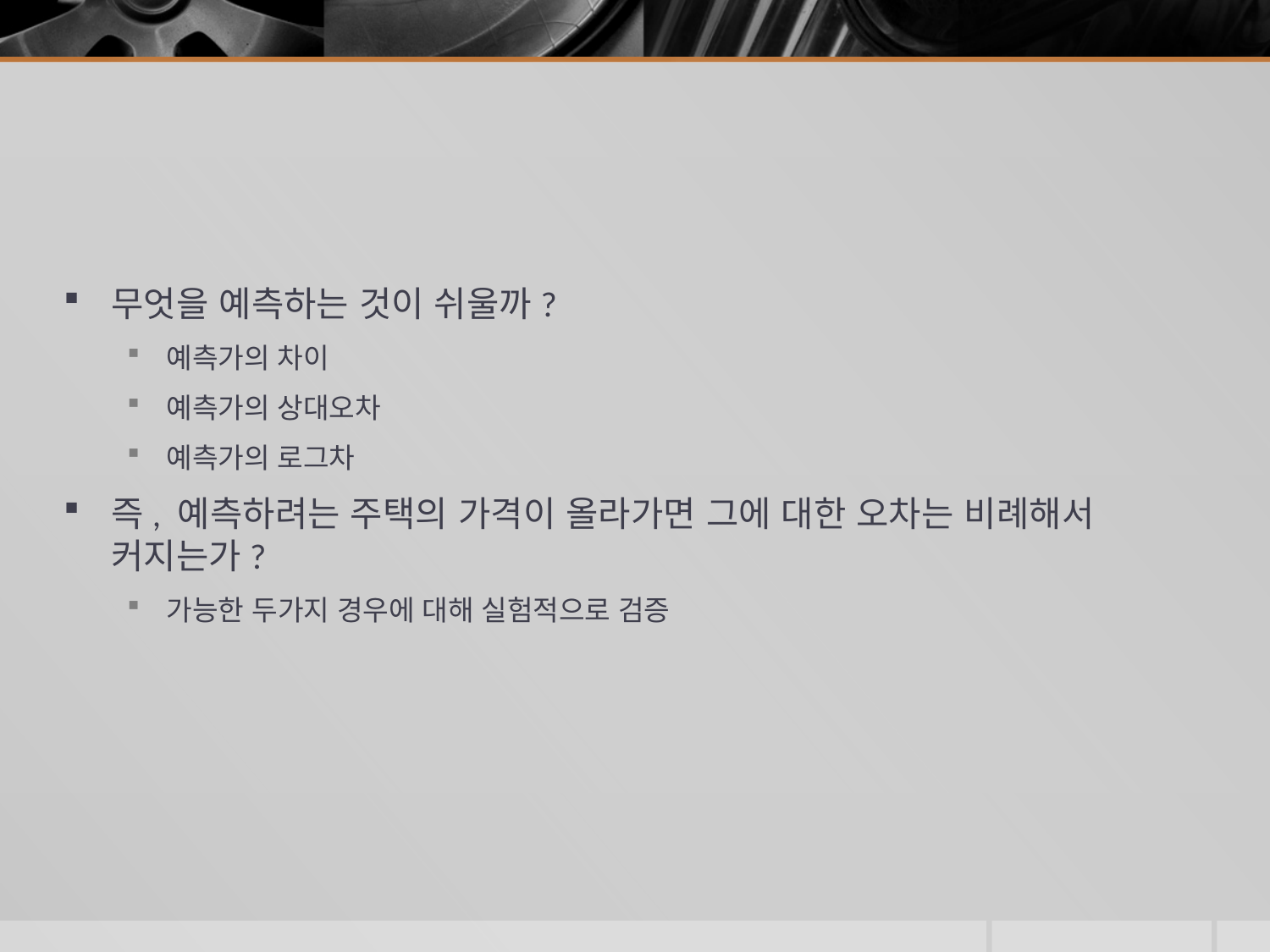

#
무엇을 예측하는 것이 쉬울까?
예측가의 차이
예측가의 상대오차
예측가의 로그차
즉, 예측하려는 주택의 가격이 올라가면 그에 대한 오차는 비례해서 커지는가?
가능한 두가지 경우에 대해 실험적으로 검증